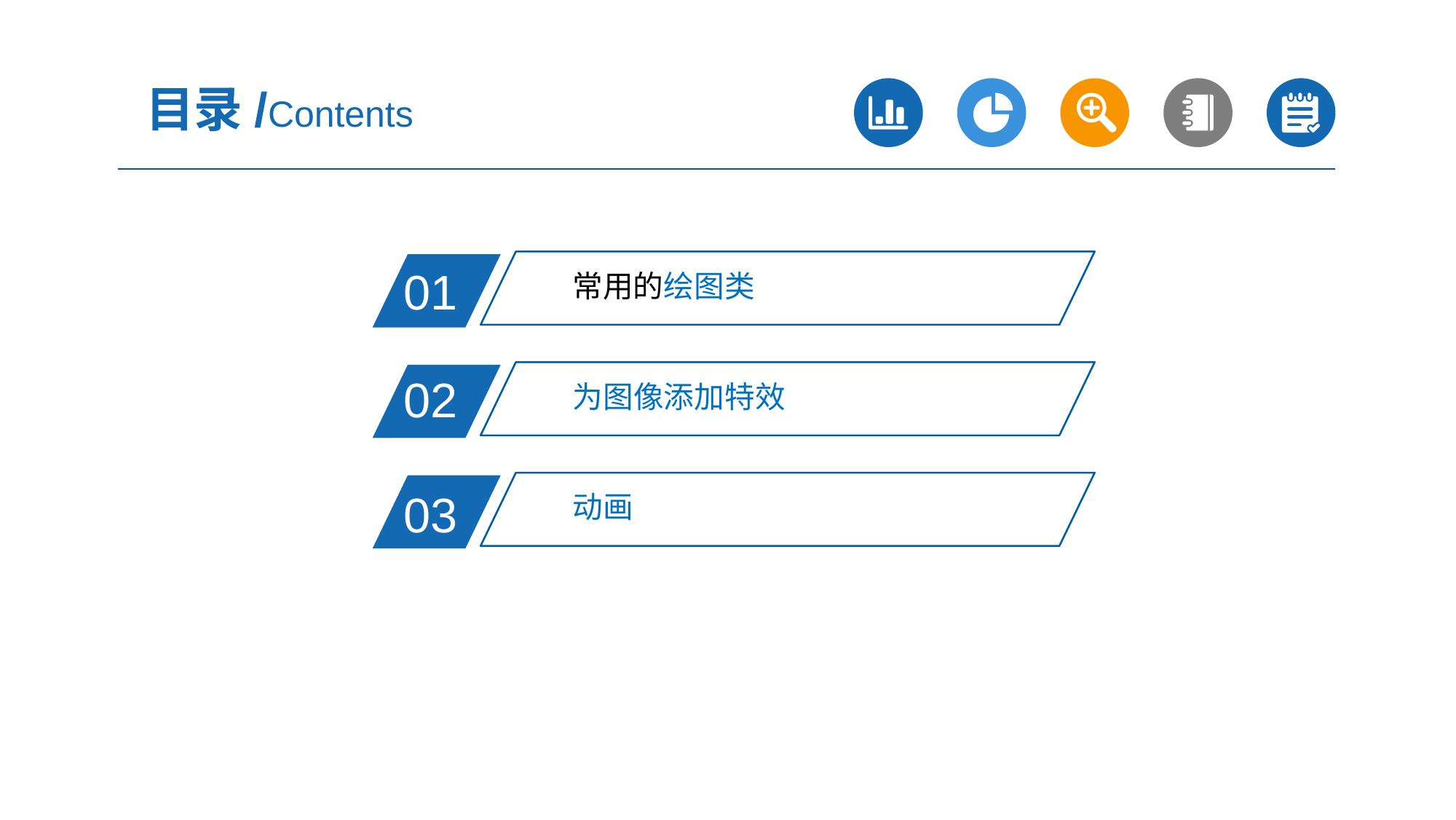

目录/Contents

常用的绘图类

01

为图像添加特效
02

动画

03